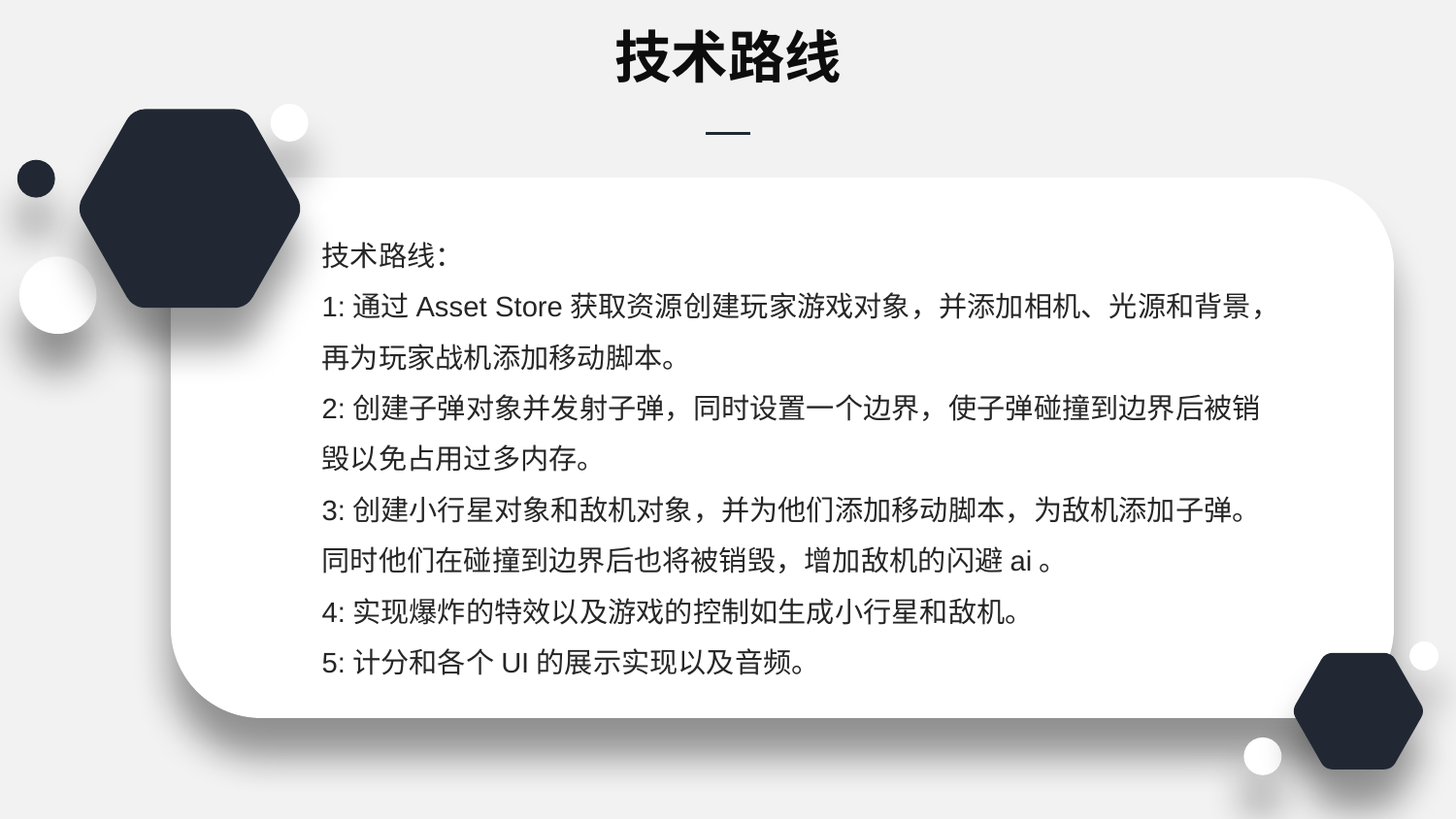

技术路线

技术路线：
1:通过Asset Store获取资源创建玩家游戏对象，并添加相机、光源和背景，再为玩家战机添加移动脚本。
2:创建子弹对象并发射子弹，同时设置一个边界，使子弹碰撞到边界后被销毁以免占用过多内存。
3:创建小行星对象和敌机对象，并为他们添加移动脚本，为敌机添加子弹。同时他们在碰撞到边界后也将被销毁，增加敌机的闪避ai。
4:实现爆炸的特效以及游戏的控制如生成小行星和敌机。
5:计分和各个UI的展示实现以及音频。